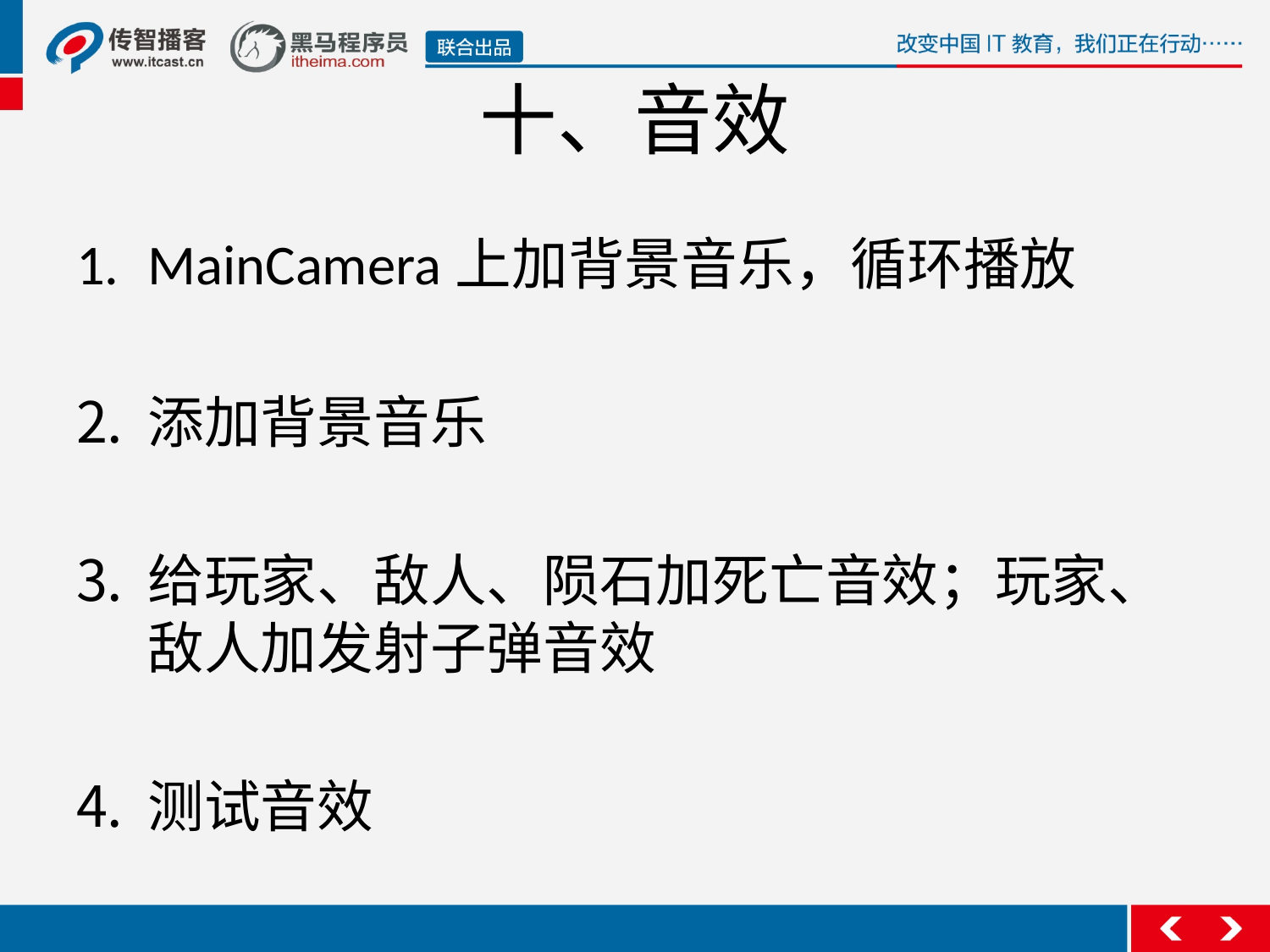

# 十、音效
MainCamera上加背景音乐，循环播放

添加背景音乐

给玩家、敌人、陨石加死亡音效；玩家、敌人加发射子弹音效

测试音效